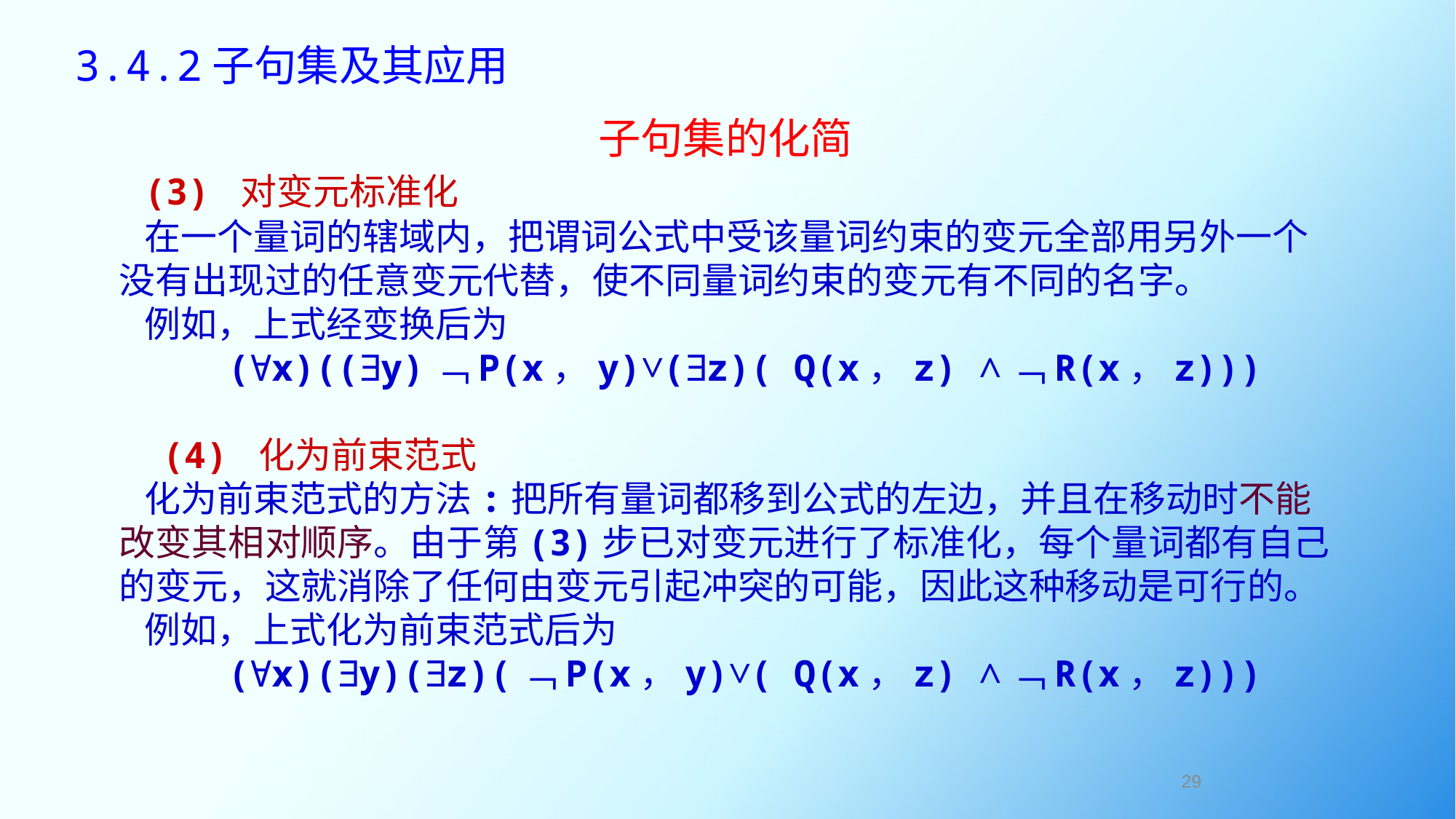

# 3.4.2子句集及其应用
子句集的化简
 (3) 对变元标准化
  在一个量词的辖域内，把谓词公式中受该量词约束的变元全部用另外一个没有出现过的任意变元代替，使不同量词约束的变元有不同的名字。
  例如，上式经变换后为
	(∀x)((∃y)﹁P(x，y)∨(∃z)( Q(x，z) ∧﹁R(x，z)))

  (4) 化为前束范式
  化为前束范式的方法:把所有量词都移到公式的左边，并且在移动时不能改变其相对顺序。由于第(3)步已对变元进行了标准化，每个量词都有自己的变元，这就消除了任何由变元引起冲突的可能，因此这种移动是可行的。
  例如，上式化为前束范式后为
	(∀x)(∃y)(∃z)(﹁P(x，y)∨( Q(x，z) ∧﹁R(x，z)))
29